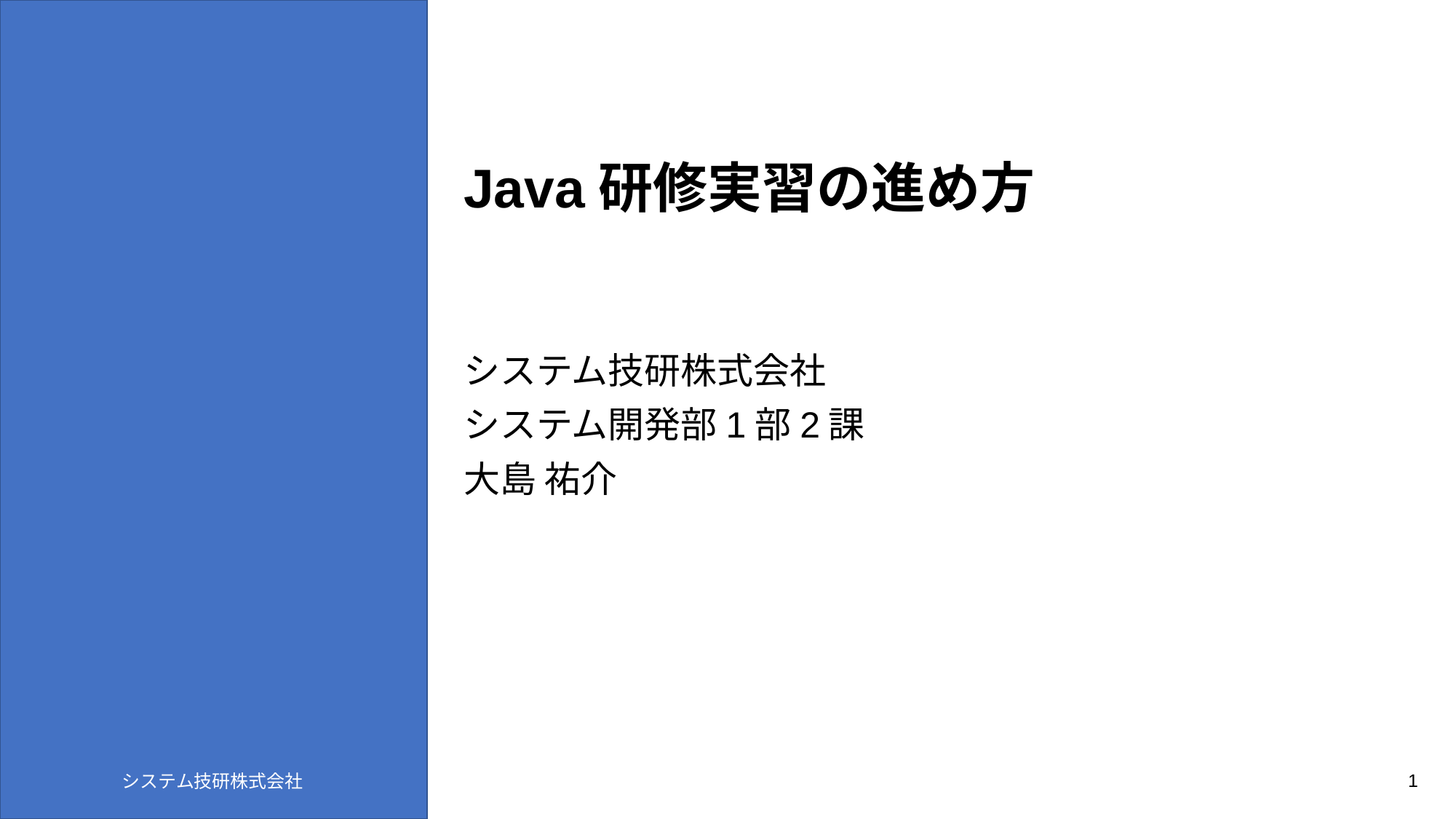

# Java研修実習の進め方
システム技研株式会社
システム開発部1部2課
大島 祐介
1
システム技研株式会社